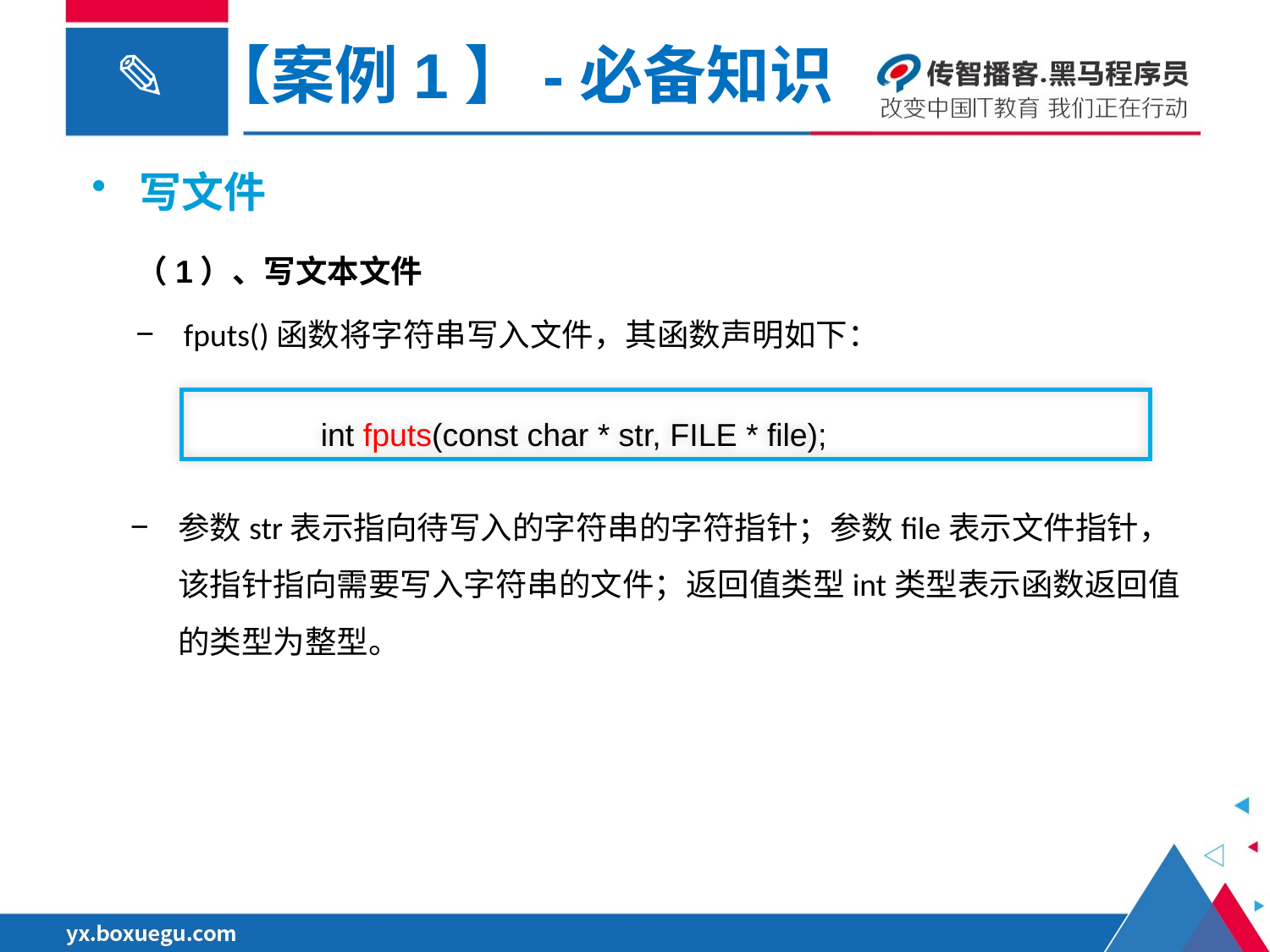

【案例1】-必备知识
写文件
（1）、写文本文件
fputs()函数将字符串写入文件，其函数声明如下：
	int fputs(const char * str, FILE * file);
参数str表示指向待写入的字符串的字符指针；参数file表示文件指针，该指针指向需要写入字符串的文件；返回值类型int类型表示函数返回值的类型为整型。